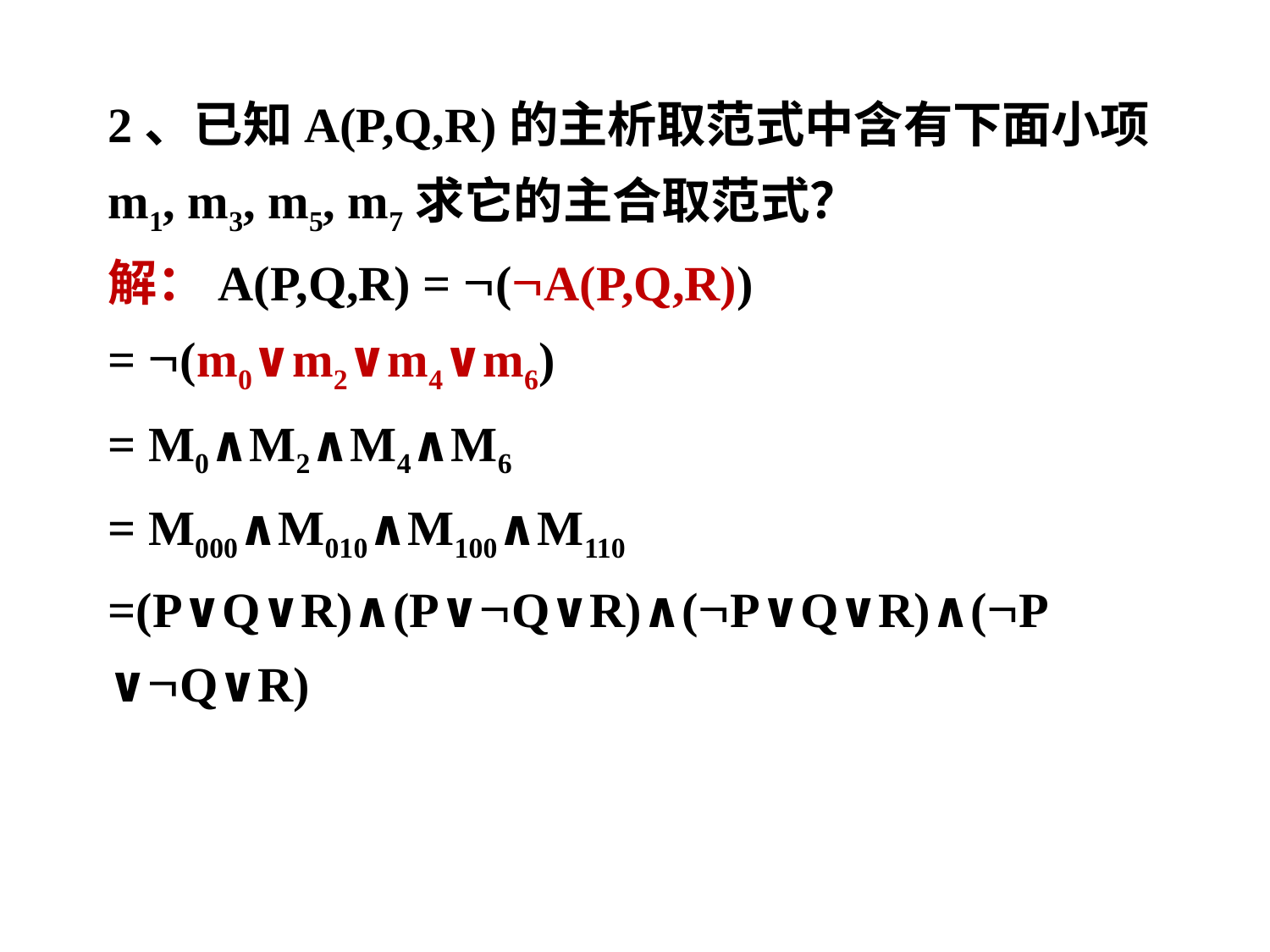

2、已知A(P,Q,R)的主析取范式中含有下面小项
m1, m3, m5, m7求它的主合取范式？
解：A(P,Q,R) = ¬(¬A(P,Q,R))
= ¬(m0∨m2∨m4∨m6)
= M0∧M2∧M4∧M6
= M000∧M010∧M100∧M110
=(P∨Q∨R)∧(P∨¬Q∨R)∧(¬P∨Q∨R)∧(¬P
∨¬Q∨R)